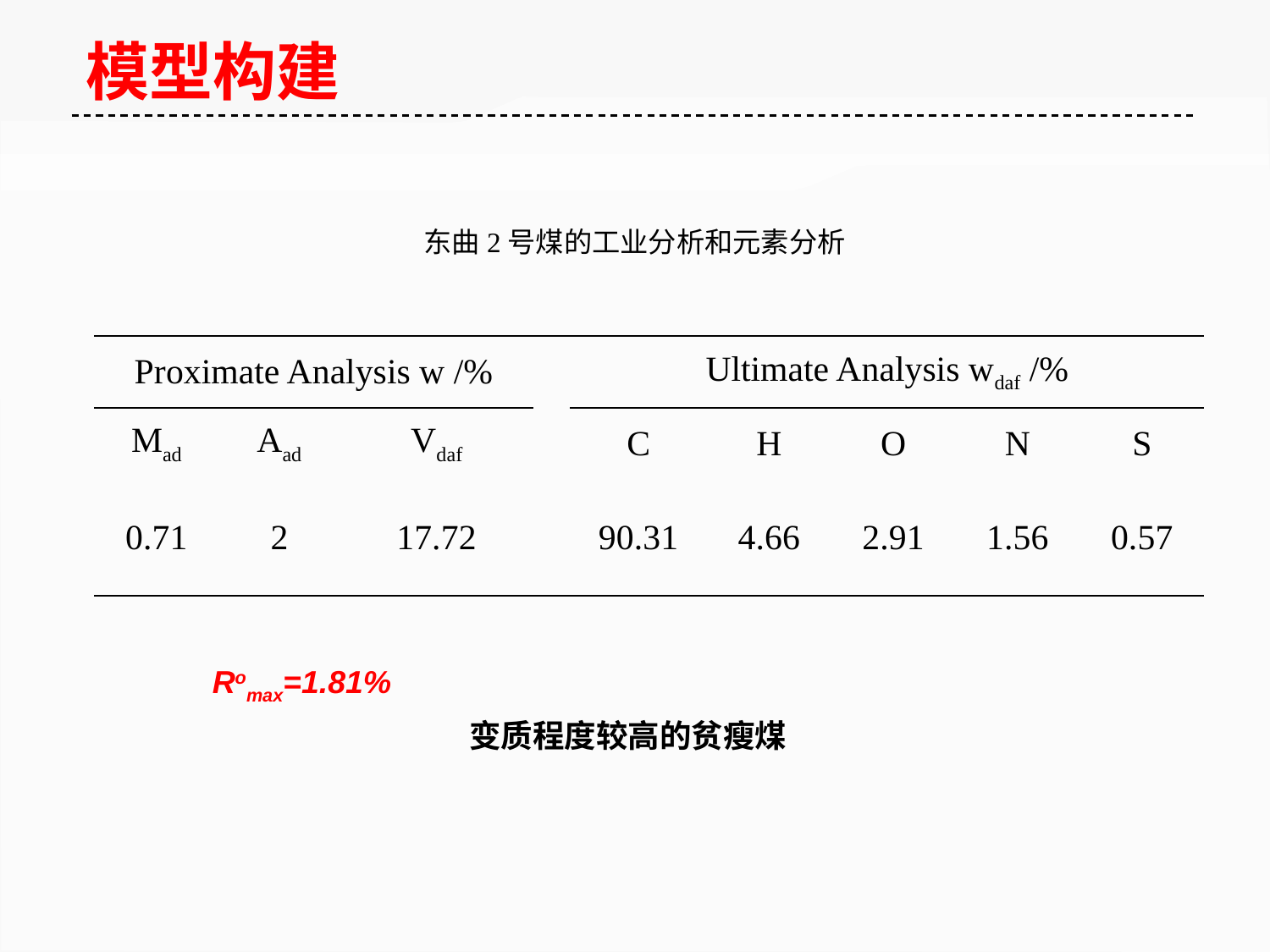

模型构建

东曲2号煤的工业分析和元素分析

| Proximate Analysis w /% |  |  |  | Ultimate Analysis wdaf /% |  |  |  |  |
| --- | --- | --- | --- | --- | --- | --- | --- | --- |
| Mad | Aad | Vdaf |  | C | H | O | N | S |
| 0.71 | 2 | 17.72 |  | 90.31 | 4.66 | 2.91 | 1.56 | 0.57 |
Romax=1.81%
变质程度较高的贫瘦煤